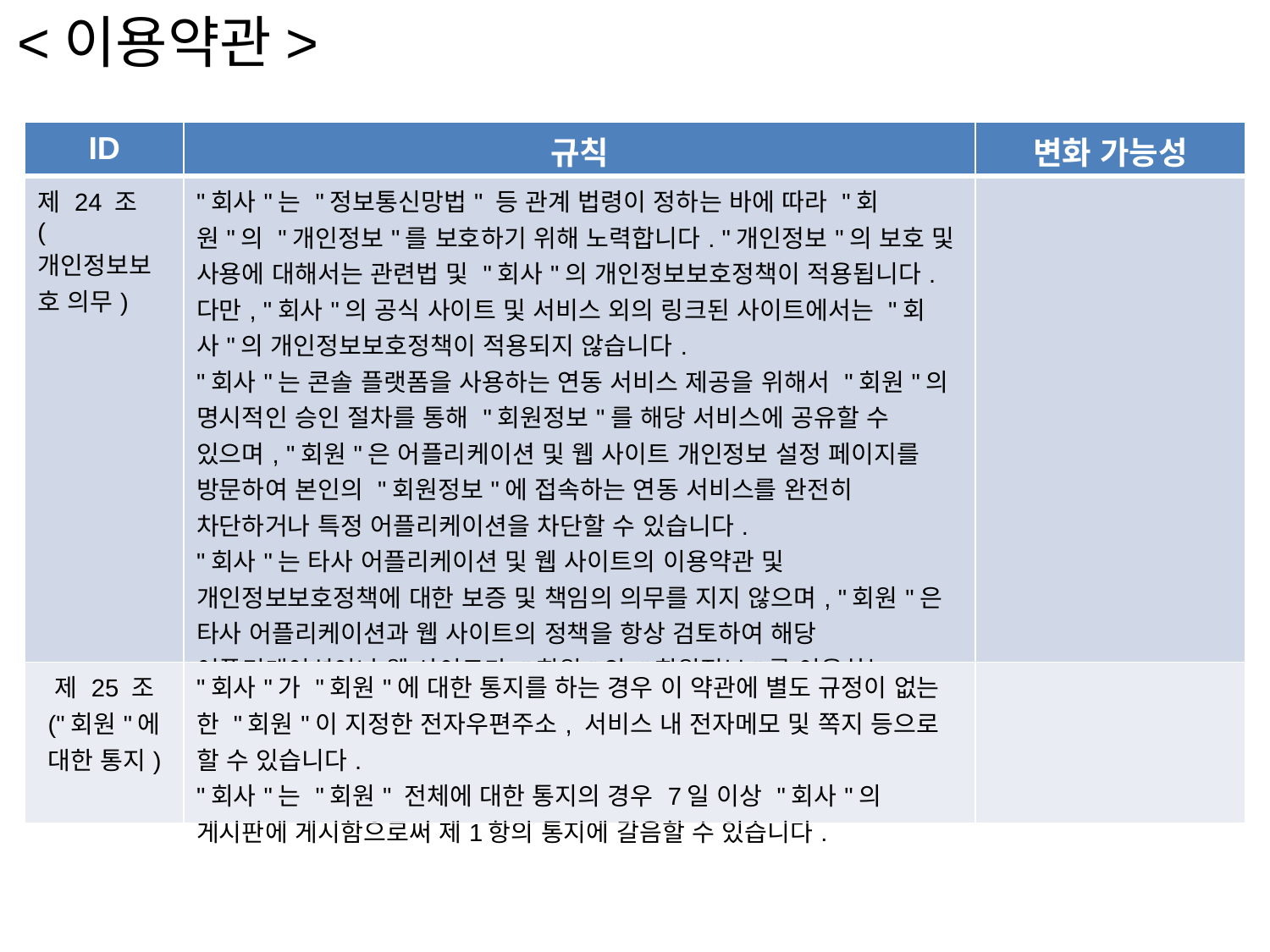

<이용약관>
| ID | 규칙 | 변화 가능성 |
| --- | --- | --- |
| 제 24 조 (개인정보보호 의무) | "회사"는 "정보통신망법" 등 관계 법령이 정하는 바에 따라 "회원"의 "개인정보"를 보호하기 위해 노력합니다. "개인정보"의 보호 및 사용에 대해서는 관련법 및 "회사"의 개인정보보호정책이 적용됩니다. 다만, "회사"의 공식 사이트 및 서비스 외의 링크된 사이트에서는 "회사"의 개인정보보호정책이 적용되지 않습니다. "회사"는 콘솔 플랫폼을 사용하는 연동 서비스 제공을 위해서 "회원"의 명시적인 승인 절차를 통해 "회원정보"를 해당 서비스에 공유할 수 있으며, "회원"은 어플리케이션 및 웹 사이트 개인정보 설정 페이지를 방문하여 본인의 "회원정보"에 접속하는 연동 서비스를 완전히 차단하거나 특정 어플리케이션을 차단할 수 있습니다. "회사"는 타사 어플리케이션 및 웹 사이트의 이용약관 및 개인정보보호정책에 대한 보증 및 책임의 의무를 지지 않으며, "회원"은 타사 어플리케이션과 웹 사이트의 정책을 항상 검토하여 해당 어플리케이션이나 웹 사이트가 "회원"의 "회원정보"를 이용하는 방법에 만족하는지 확인해야 합니다. |  |
| 제 25 조 ("회원"에 대한 통지) | "회사"가 "회원"에 대한 통지를 하는 경우 이 약관에 별도 규정이 없는 한 "회원"이 지정한 전자우편주소, 서비스 내 전자메모 및 쪽지 등으로 할 수 있습니다. "회사"는 "회원" 전체에 대한 통지의 경우 7일 이상 "회사"의 게시판에 게시함으로써 제1항의 통지에 갈음할 수 있습니다. |  |